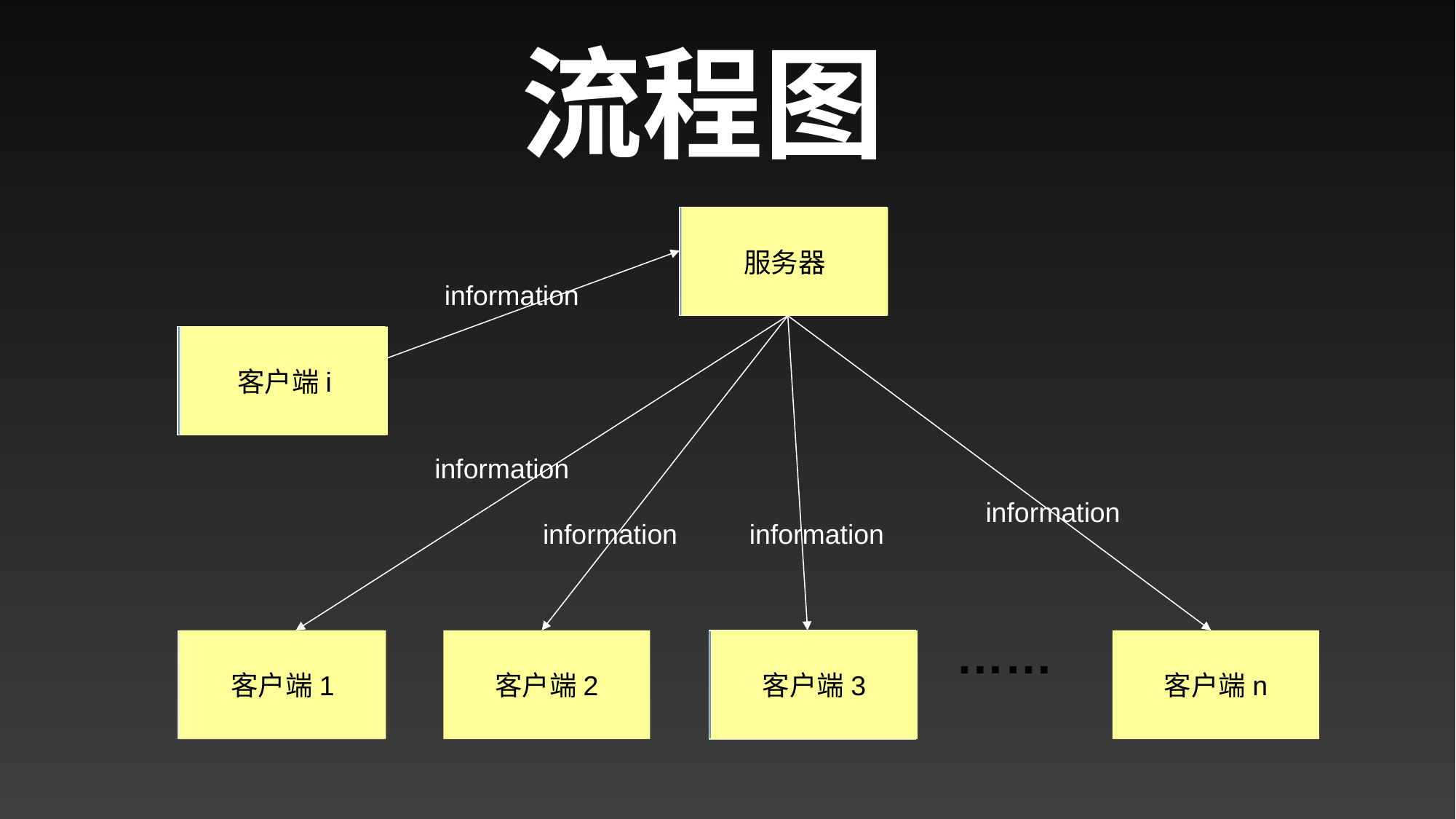

流程图
服务器
服务器

information

客户端i
客户端i
客户端i
information
information
information
information
……
客户端1
客户端1
客户端2
客户端3
客户端3
客户端n